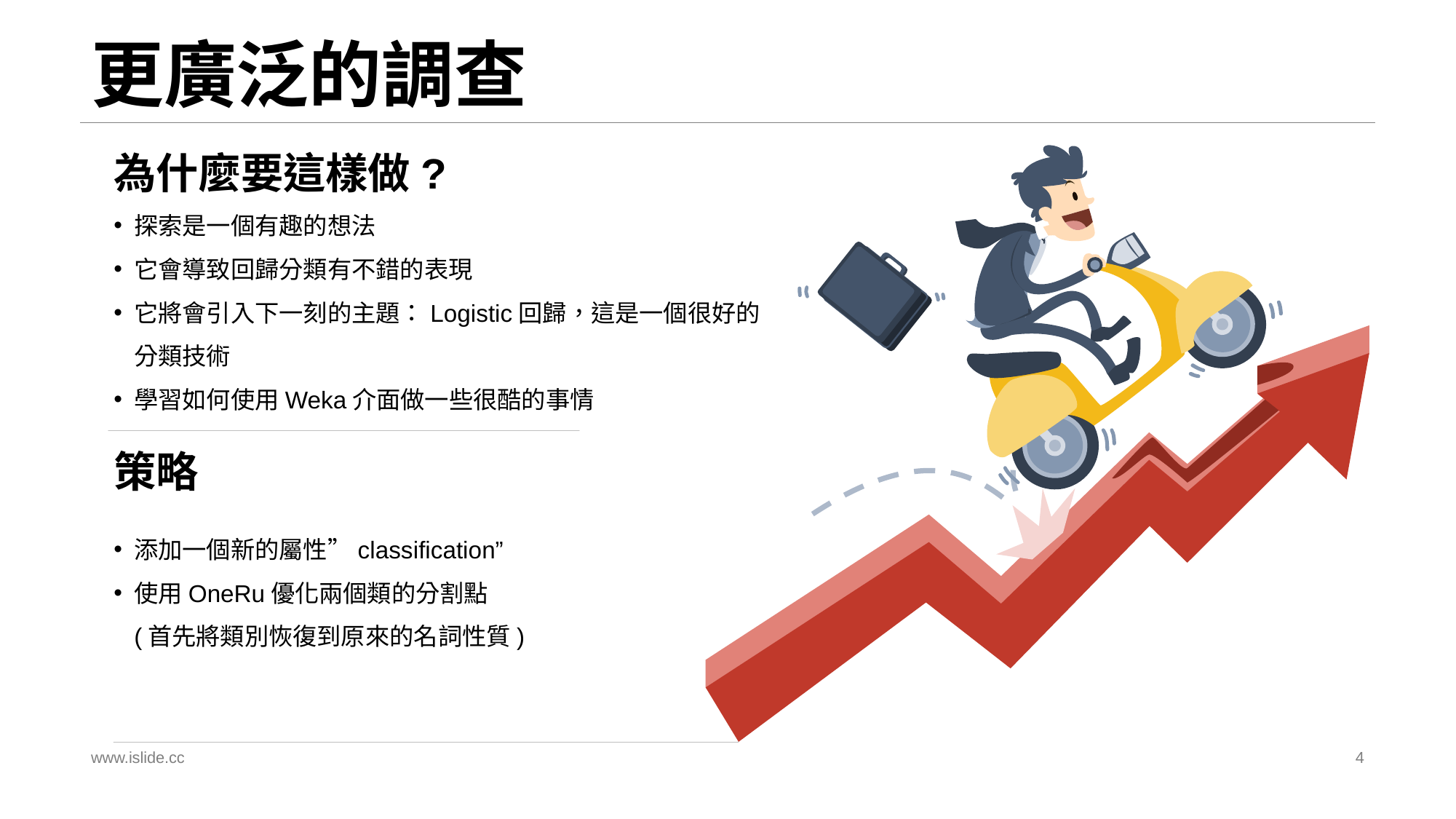

# 更廣泛的調查
為什麼要這樣做?
探索是一個有趣的想法
它會導致回歸分類有不錯的表現
它將會引入下一刻的主題：Logistic回歸，這是一個很好的分類技術
學習如何使用Weka介面做一些很酷的事情

策略
添加一個新的屬性”classification”
使用OneRu優化兩個類的分割點
(首先將類別恢復到原來的名詞性質)
www.islide.cc
4